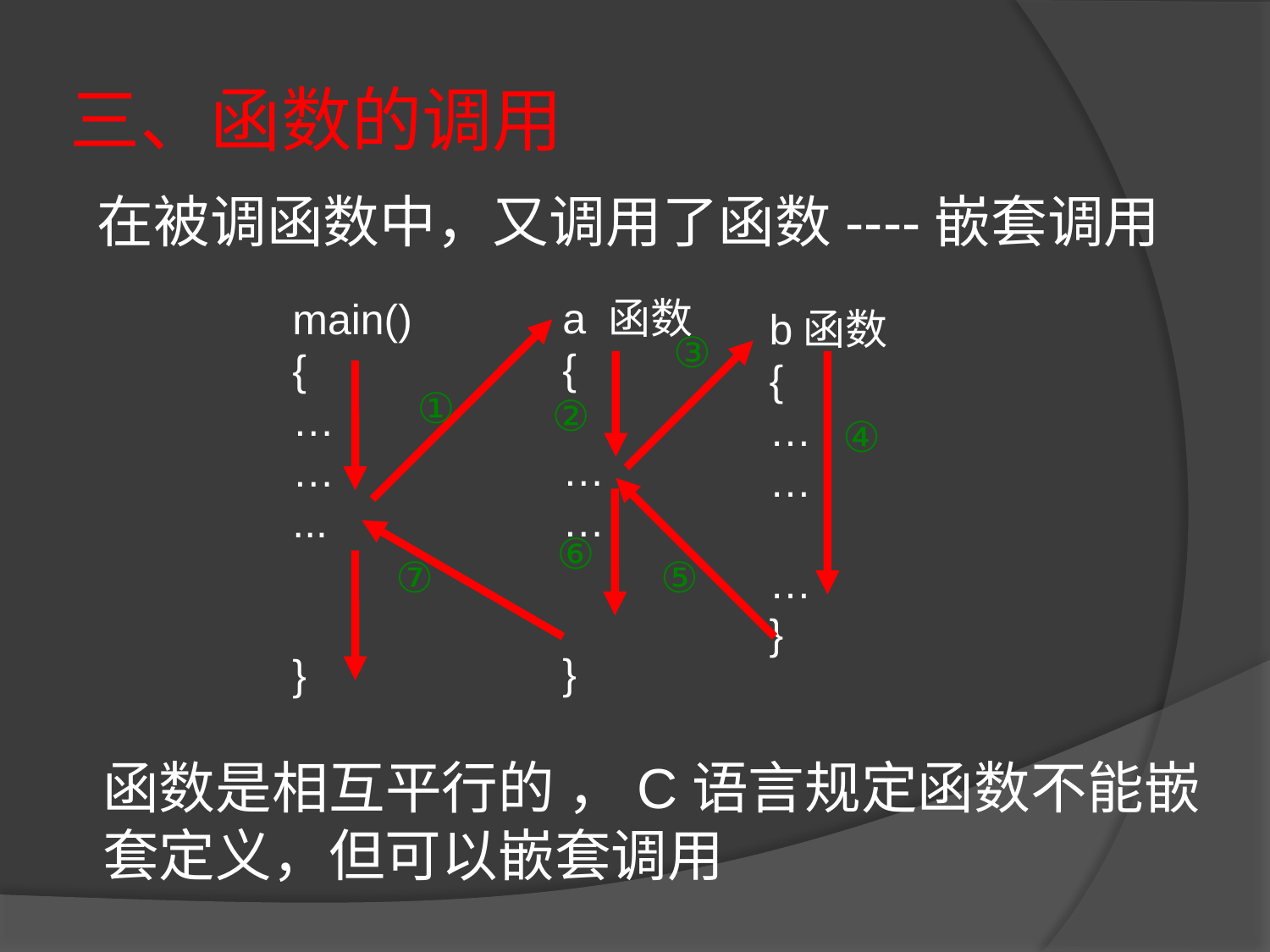

# 三、函数的调用
在被调函数中，又调用了函数----嵌套调用
a 函数
{

…
…

}
main()
{
…
…
...

}
b函数
{
…
…

…
}

③

①
②
④

⑥
⑦
⑤

函数是相互平行的 ，C语言规定函数不能嵌
套定义，但可以嵌套调用